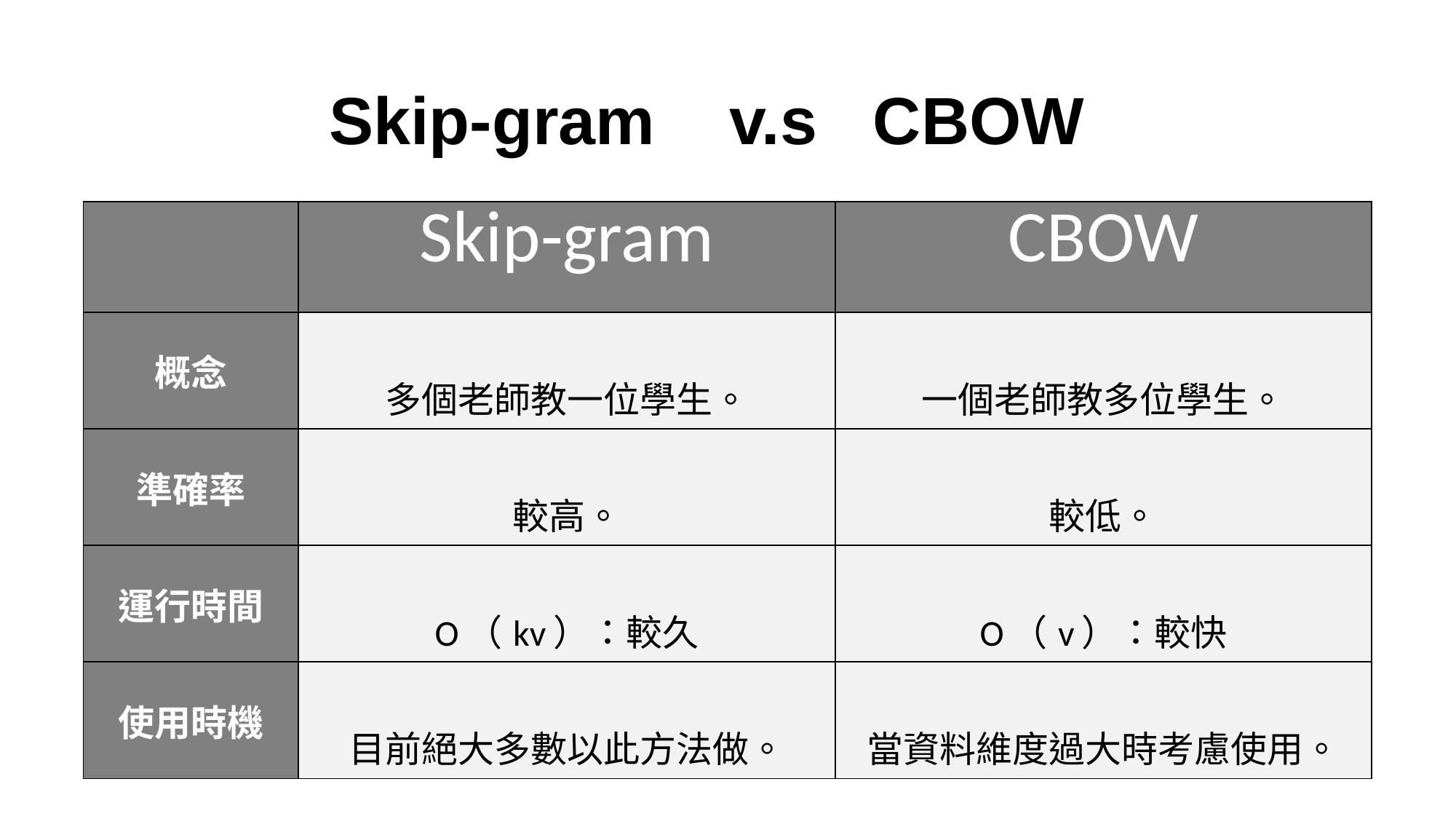

# Skip-gram    v.s   CBOW
|  | Skip-gram | CBOW |
| --- | --- | --- |
| 概念 | 多個老師教一位學生。 | 一個老師教多位學生。 |
| 準確率 | 較高。 | 較低。 |
| 運行時間 | O（kv）：較久 | O（v）：較快 |
| 使用時機 | 目前絕大多數以此方法做。 | 當資料維度過大時考慮使用。 |